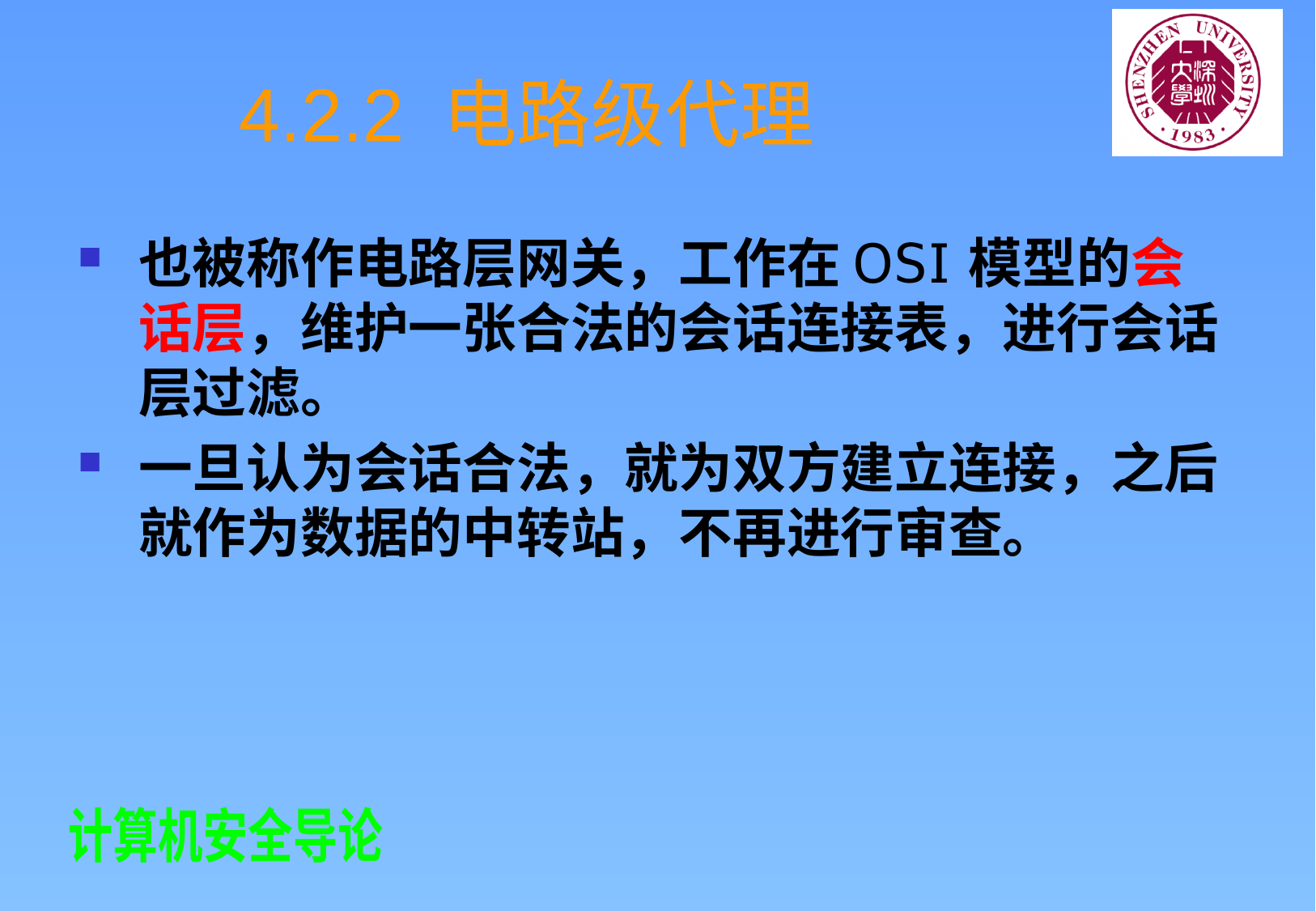

4.2.2 电路级代理
也被称作电路层网关，工作在OSI模型的会话层，维护一张合法的会话连接表，进行会话层过滤。
一旦认为会话合法，就为双方建立连接，之后就作为数据的中转站，不再进行审查。